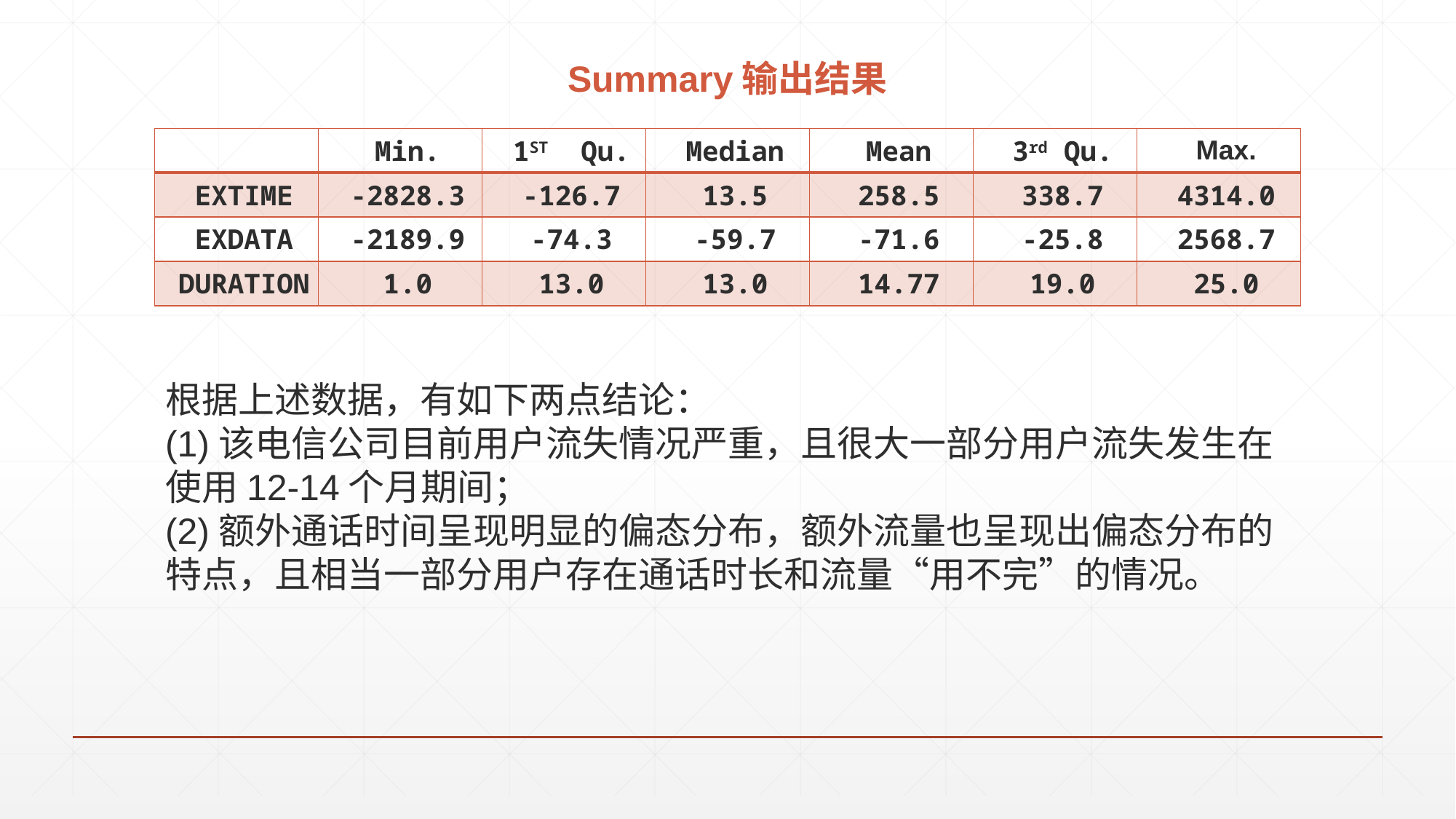

# Summary输出结果
|  | Min. | 1ST Qu. | Median | Mean | 3rd Qu. | Max. |
| --- | --- | --- | --- | --- | --- | --- |
| EXTIME | -2828.3 | -126.7 | 13.5 | 258.5 | 338.7 | 4314.0 |
| EXDATA | -2189.9 | -74.3 | -59.7 | -71.6 | -25.8 | 2568.7 |
| DURATION | 1.0 | 13.0 | 13.0 | 14.77 | 19.0 | 25.0 |
根据上述数据，有如下两点结论：
(1)该电信公司目前用户流失情况严重，且很大一部分用户流失发生在使用12-14个月期间；
(2)额外通话时间呈现明显的偏态分布，额外流量也呈现出偏态分布的特点，且相当一部分用户存在通话时长和流量“用不完”的情况。